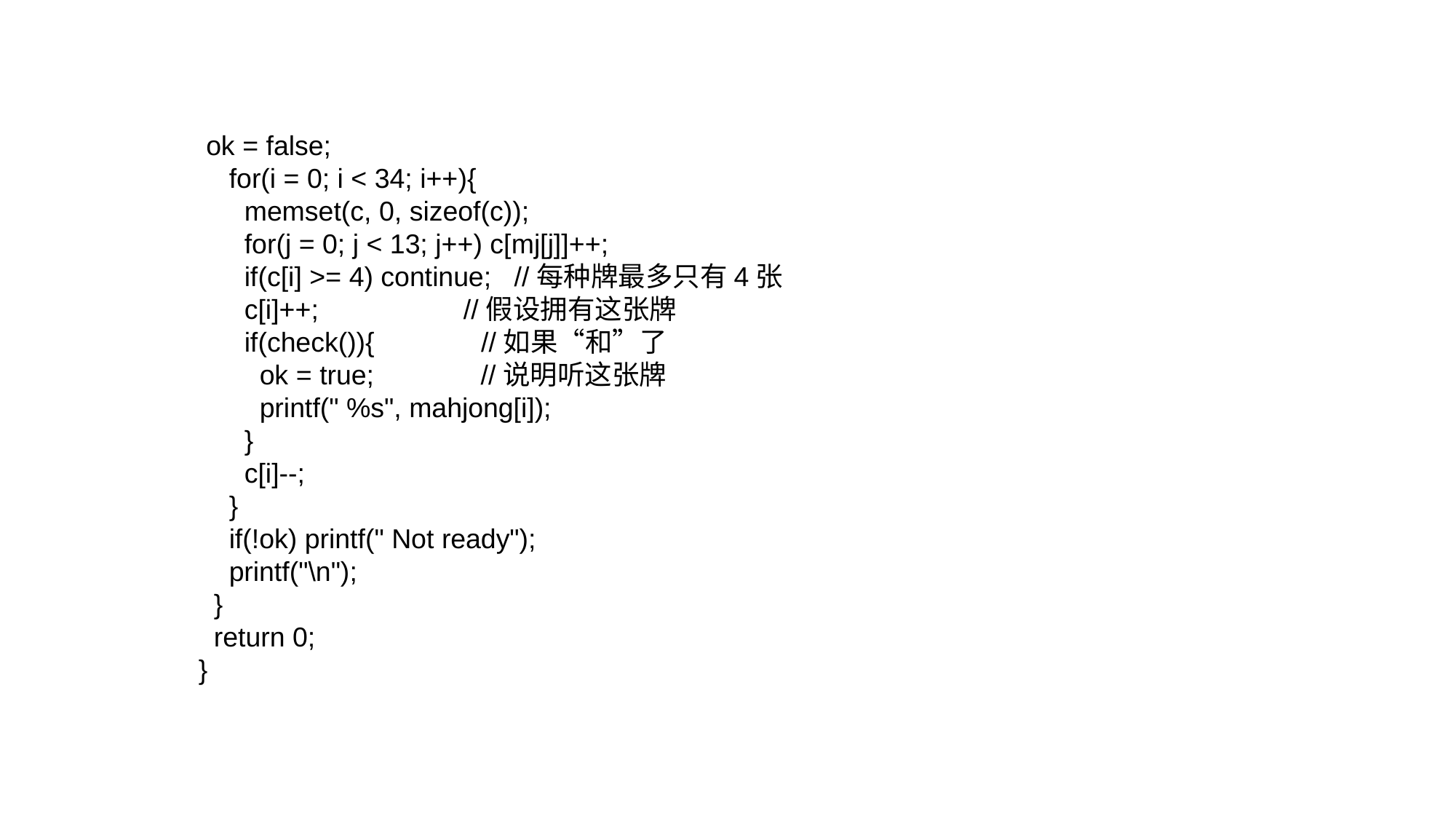

ok = false;
    for(i = 0; i < 34; i++){
      memset(c, 0, sizeof(c));
      for(j = 0; j < 13; j++) c[mj[j]]++;
      if(c[i] >= 4) continue;   //每种牌最多只有4张
      c[i]++;                   //假设拥有这张牌
      if(check()){              //如果“和”了
        ok = true;              //说明听这张牌
        printf(" %s", mahjong[i]);
      }
      c[i]--;
    }
    if(!ok) printf(" Not ready");
    printf("\n");
  }
  return 0;
}